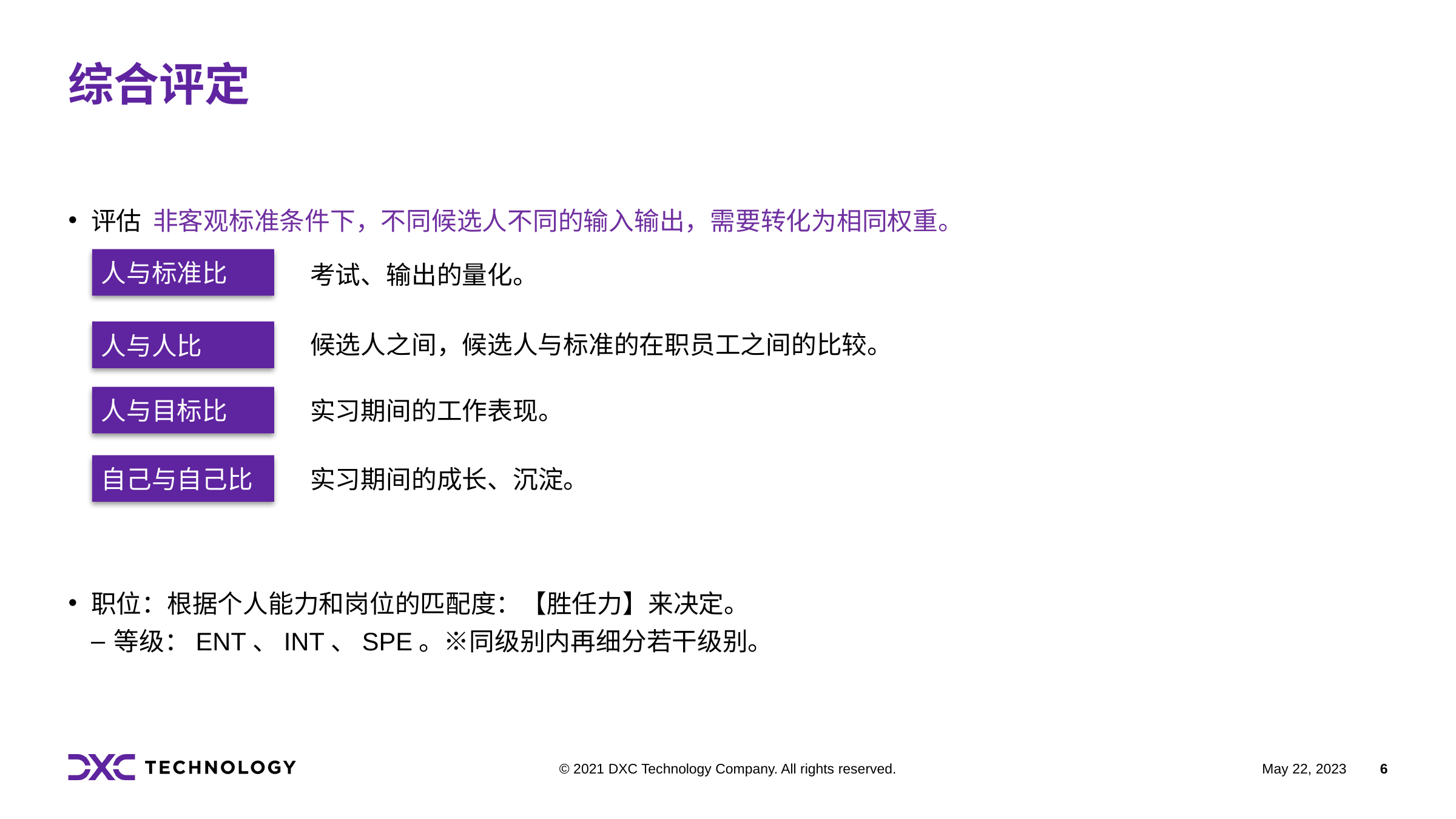

# 综合评定
评估  非客观标准条件下，不同候选人不同的输入输出，需要转化为相同权重。

人与标准比
考试、输出的量化。
人与人比
候选人之间，候选人与标准的在职员工之间的比较。
人与目标比
实习期间的工作表现。
自己与自己比
实习期间的成长、沉淀。
职位：根据个人能力和岗位的匹配度：【胜任力】来决定。
等级：ENT、INT、SPE。※同级别内再细分若干级别。